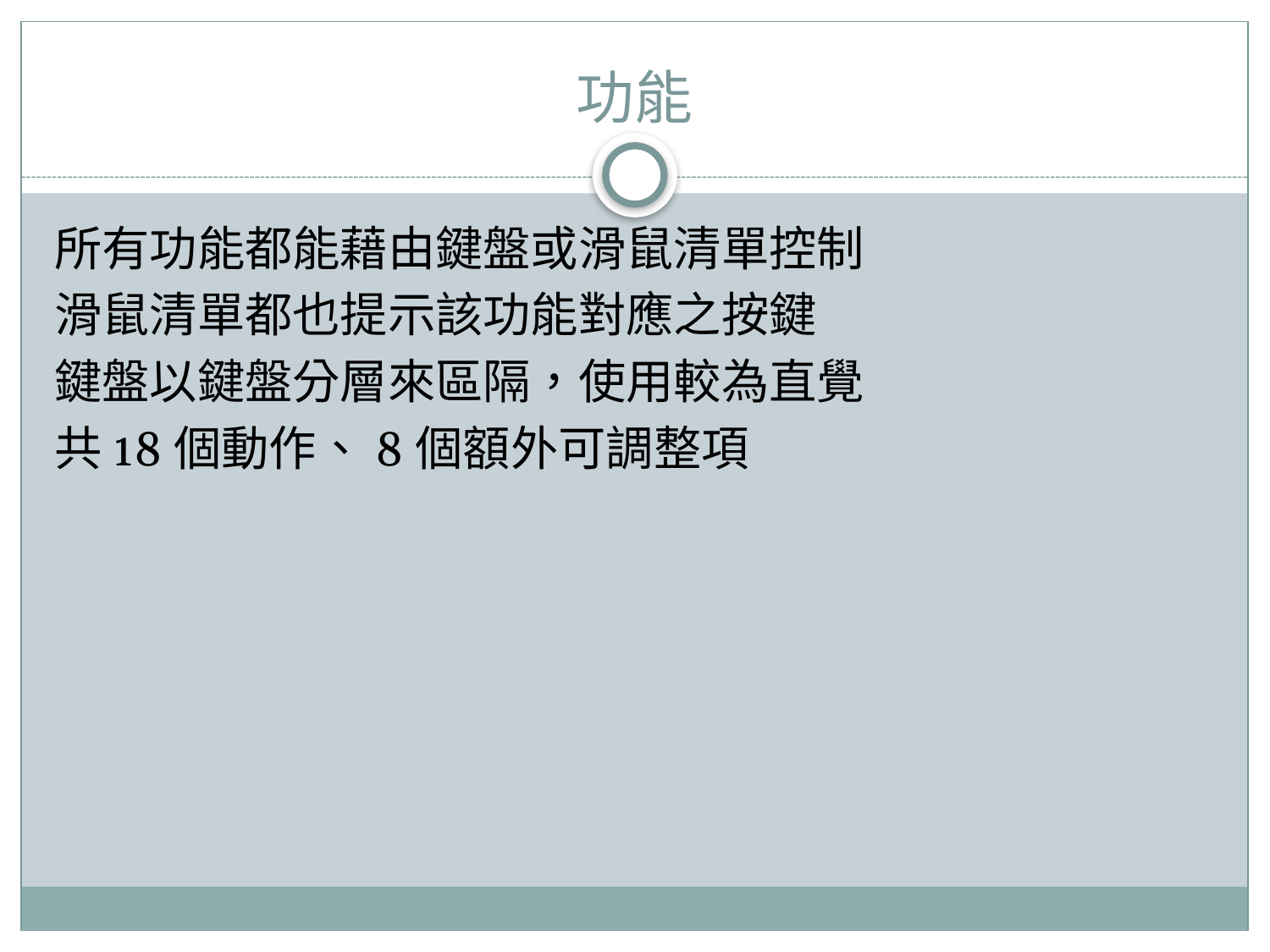

# 功能
所有功能都能藉由鍵盤或滑鼠清單控制
滑鼠清單都也提示該功能對應之按鍵
鍵盤以鍵盤分層來區隔，使用較為直覺
共18個動作、8個額外可調整項